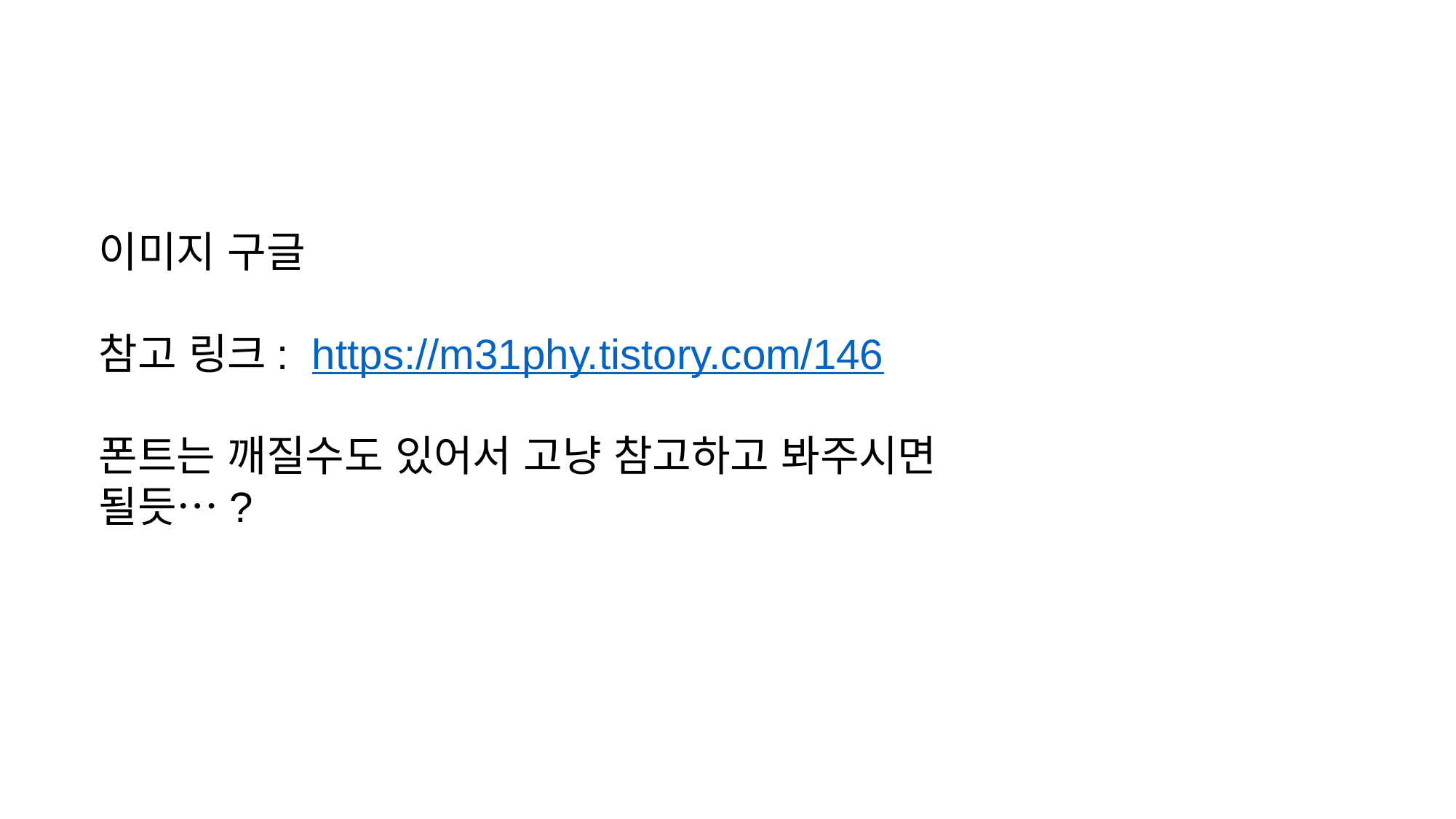

이미지 구글

참고 링크:  https://m31phy.tistory.com/146

폰트는 깨질수도 있어서 고냥 참고하고 봐주시면 될듯…?